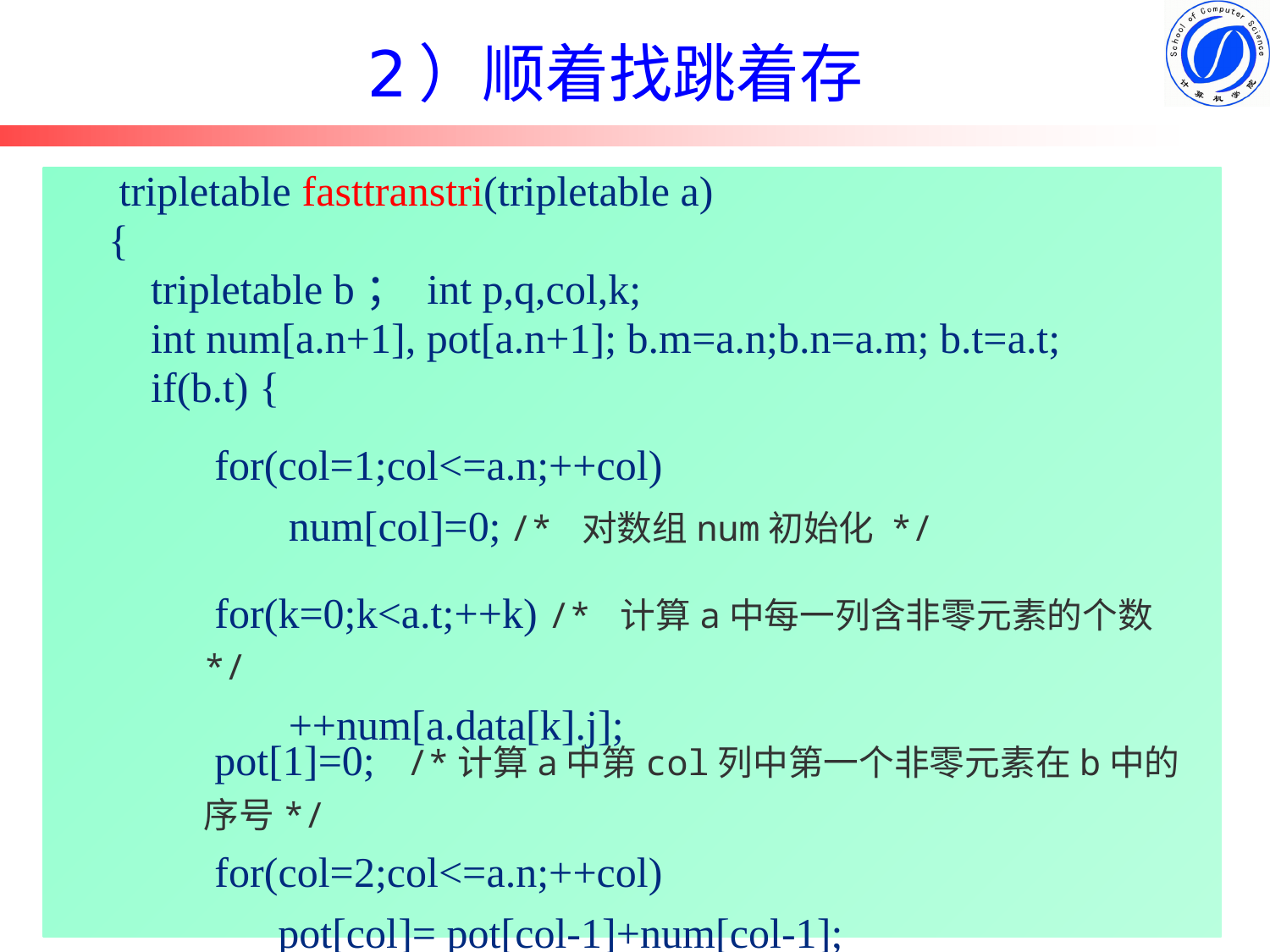

# 2）顺着找跳着存
      tripletable fasttranstri(tripletable a)
     {
         tripletable b； int p,q,col,k;
         int num[a.n+1], pot[a.n+1]; b.m=a.n;b.n=a.m; b.t=a.t;
         if(b.t) {

 for(col=1;col<=a.n;++col)
        num[col]=0; /* 对数组num初始化 */
 for(k=0;k<a.t;++k) /* 计算a中每一列含非零元素的个数 */
        ++num[a.data[k].j];
 pot[1]=0;   /*计算a中第col列中第一个非零元素在b中的序号*/
 for(col=2;col<=a.n;++col)
       pot[col]= pot[col-1]+num[col-1];